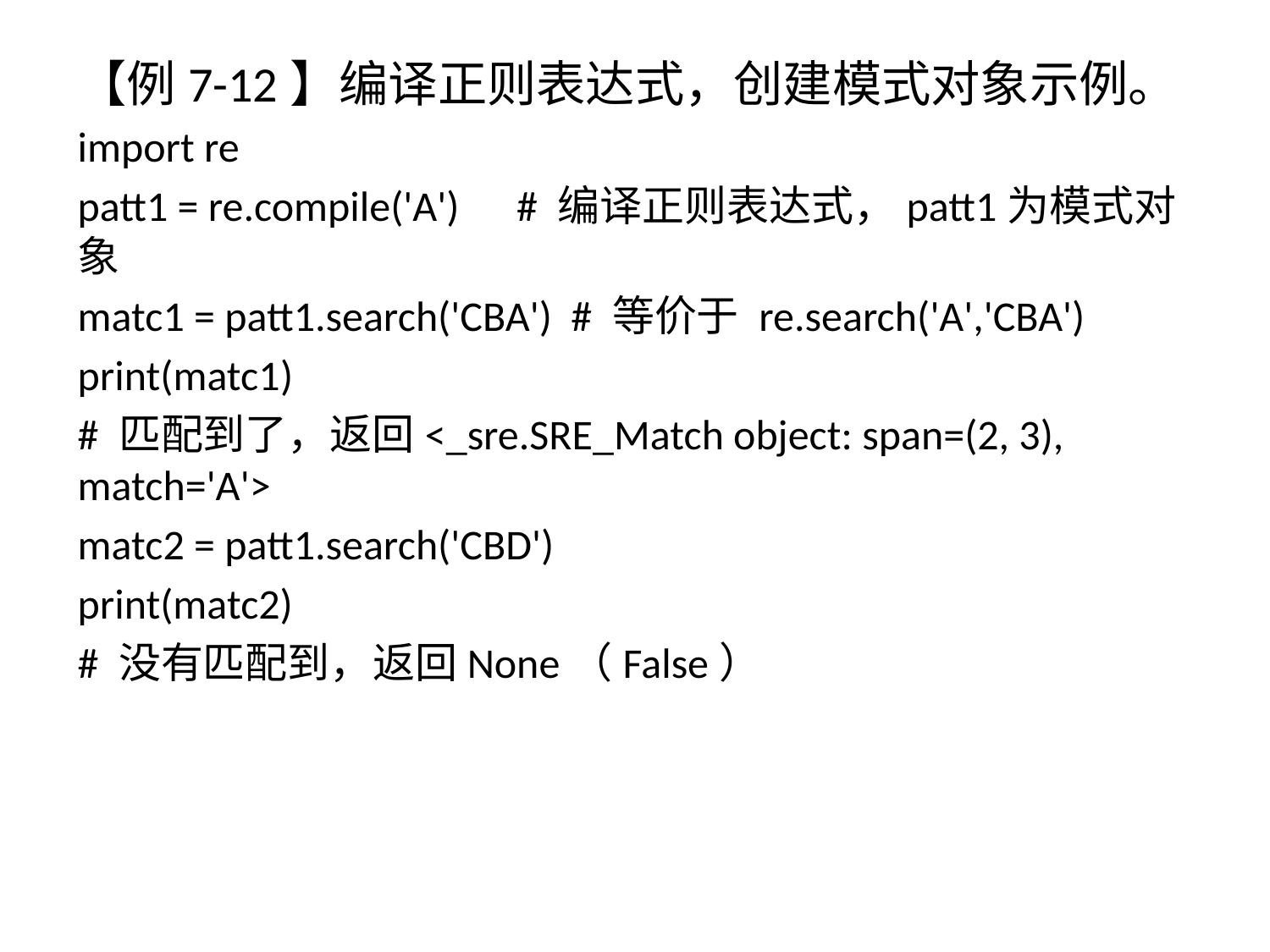

【例7-12】编译正则表达式，创建模式对象示例。
import re
patt1 = re.compile('A')      # 编译正则表达式，patt1为模式对象
matc1 = patt1.search('CBA')  # 等价于 re.search('A','CBA')
print(matc1)
# 匹配到了，返回<_sre.SRE_Match object: span=(2, 3), match='A'>
matc2 = patt1.search('CBD')
print(matc2)
# 没有匹配到，返回None（False）